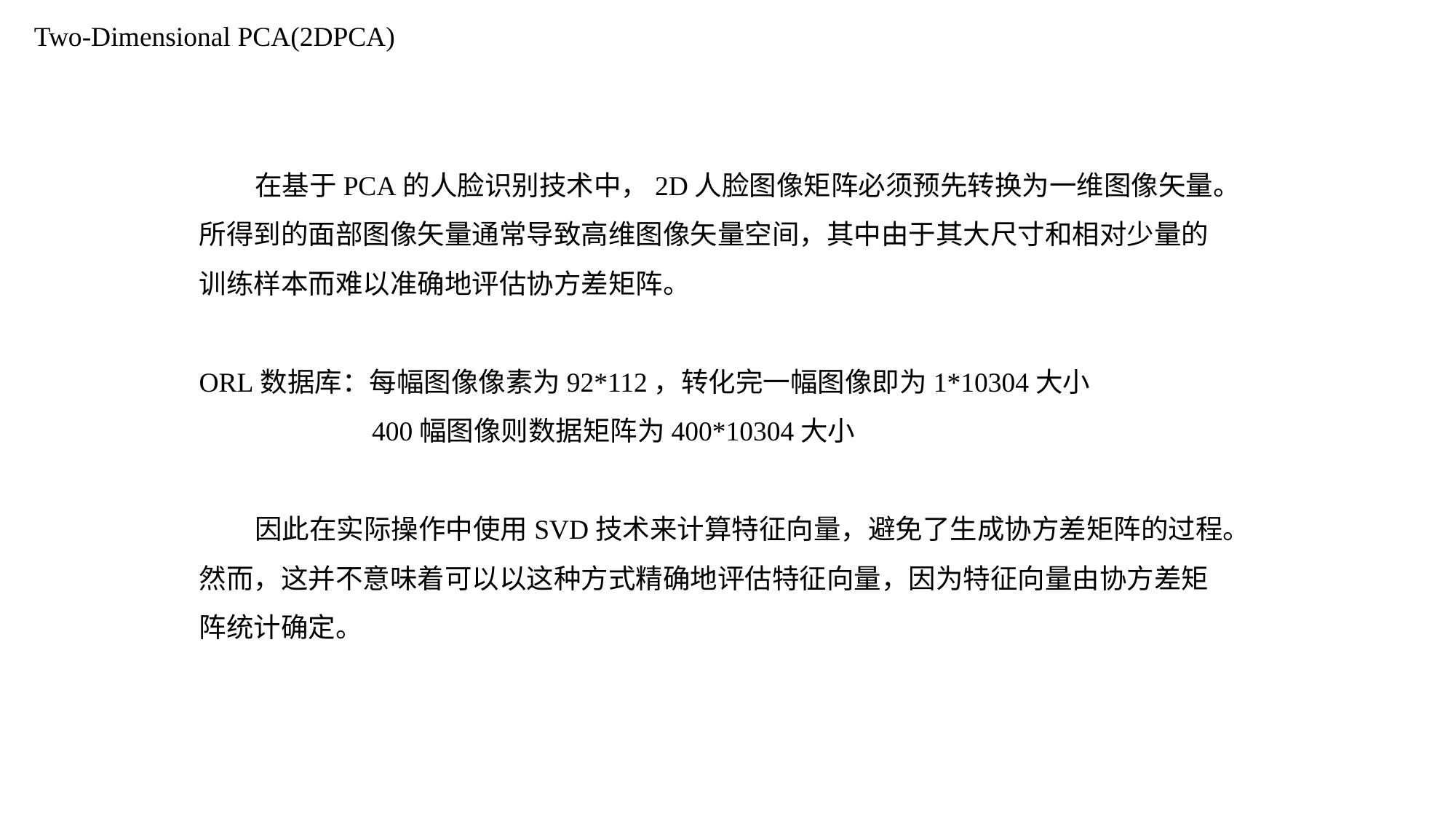

Two-Dimensional PCA(2DPCA)
        在基于PCA的人脸识别技术中，2D人脸图像矩阵必须预先转换为一维图像矢量。所得到的面部图像矢量通常导致高维图像矢量空间，其中由于其大尺寸和相对少量的训练样本而难以准确地评估协方差矩阵。

ORL数据库：每幅图像像素为92*112，转化完一幅图像即为1*10304大小
                         400幅图像则数据矩阵为400*10304大小

        因此在实际操作中使用SVD技术来计算特征向量，避免了生成协方差矩阵的过程。然而，这并不意味着可以以这种方式精确地评估特征向量，因为特征向量由协方差矩阵统计确定。